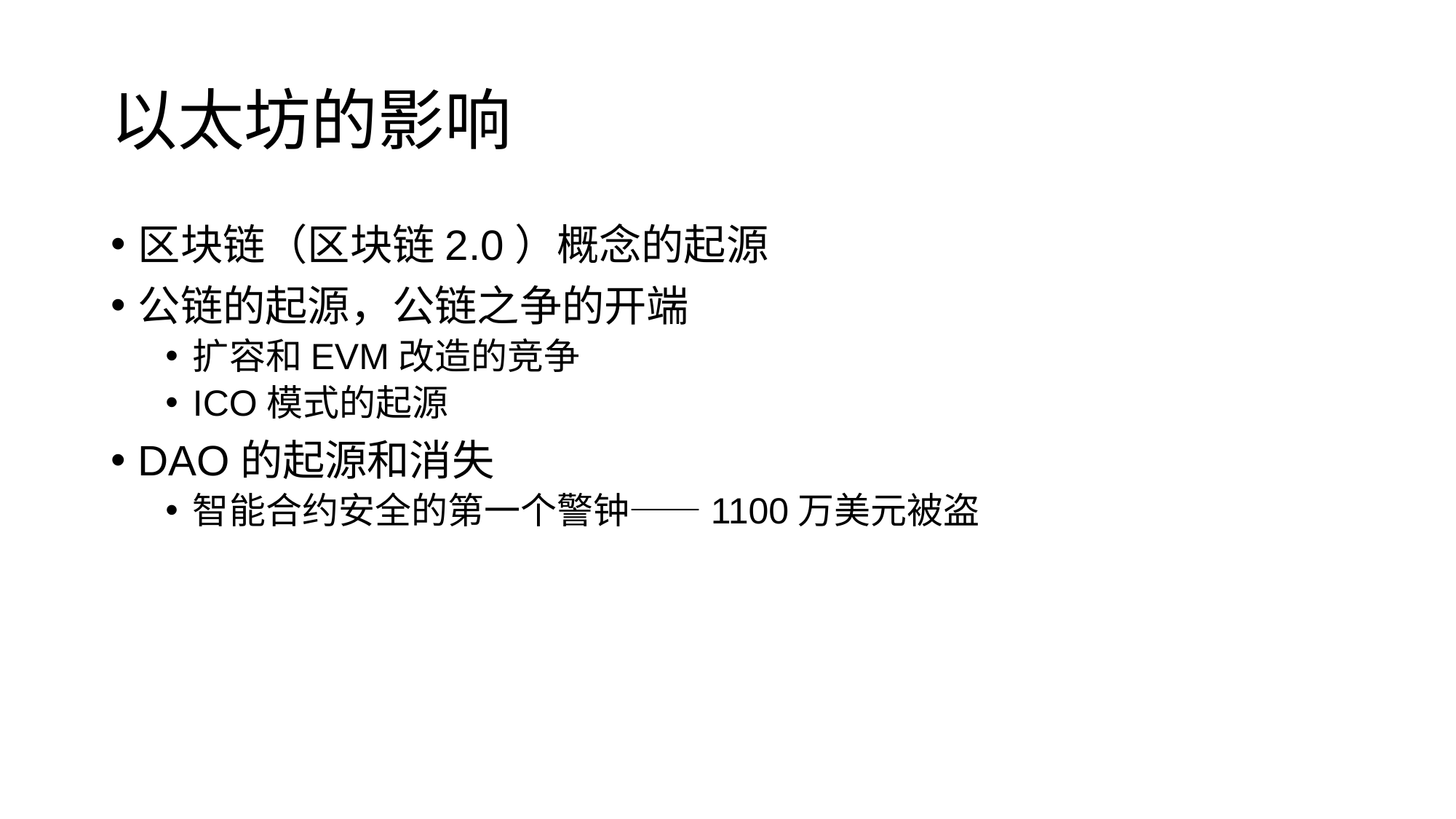

# 以太坊的影响
区块链（区块链2.0）概念的起源
公链的起源，公链之争的开端
扩容和EVM改造的竞争
ICO模式的起源
DAO的起源和消失
智能合约安全的第一个警钟——1100万美元被盗